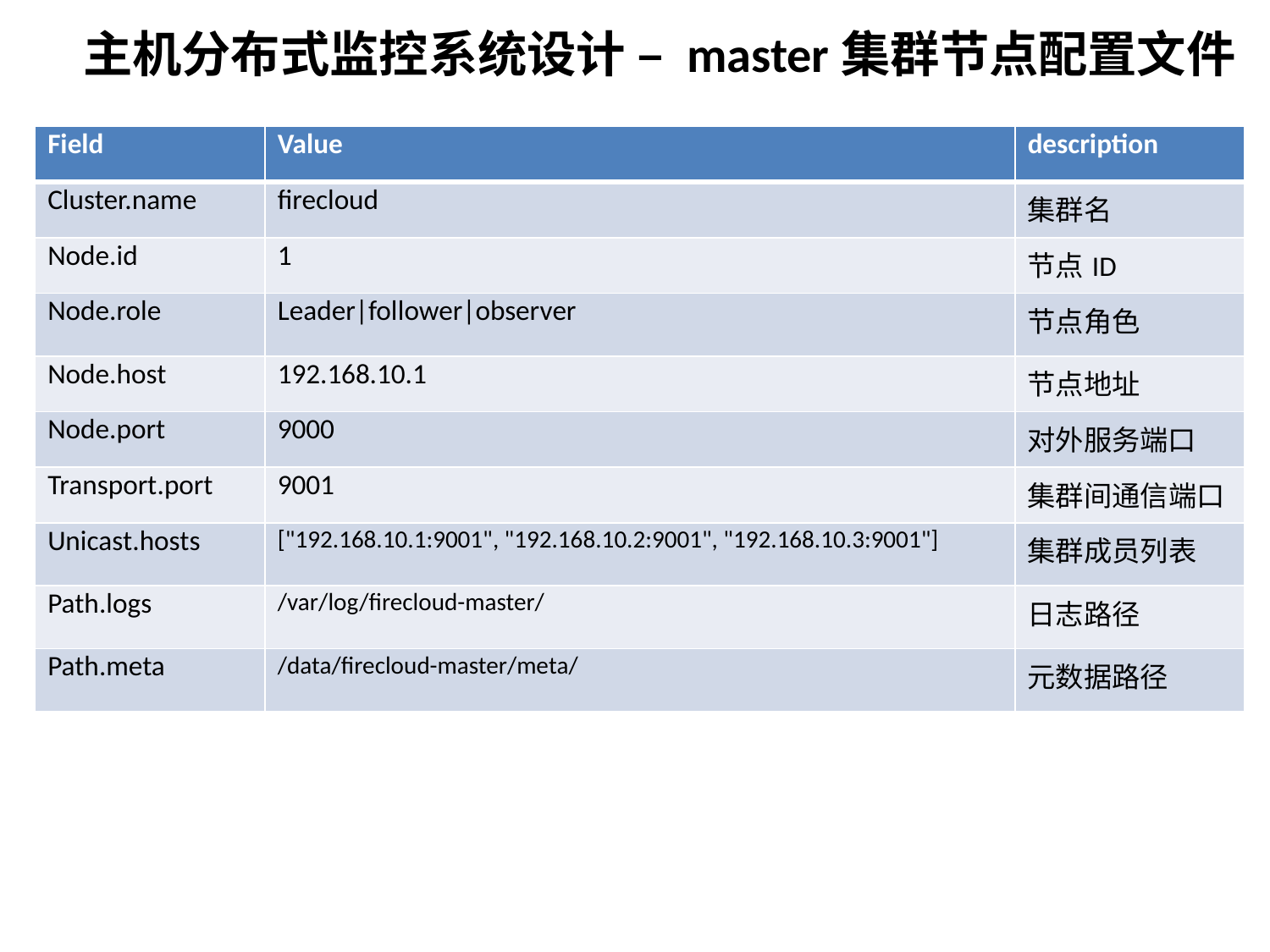

主机分布式监控系统设计 – master集群节点配置文件
| Field | Value | description |
| --- | --- | --- |
| Cluster.name | firecloud | 集群名 |
| Node.id | 1 | 节点ID |
| Node.role | Leader|follower|observer | 节点角色 |
| Node.host | 192.168.10.1 | 节点地址 |
| Node.port | 9000 | 对外服务端口 |
| Transport.port | 9001 | 集群间通信端口 |
| Unicast.hosts | ["192.168.10.1:9001", "192.168.10.2:9001", "192.168.10.3:9001"] | 集群成员列表 |
| Path.logs | /var/log/firecloud-master/ | 日志路径 |
| Path.meta | /data/firecloud-master/meta/ | 元数据路径 |